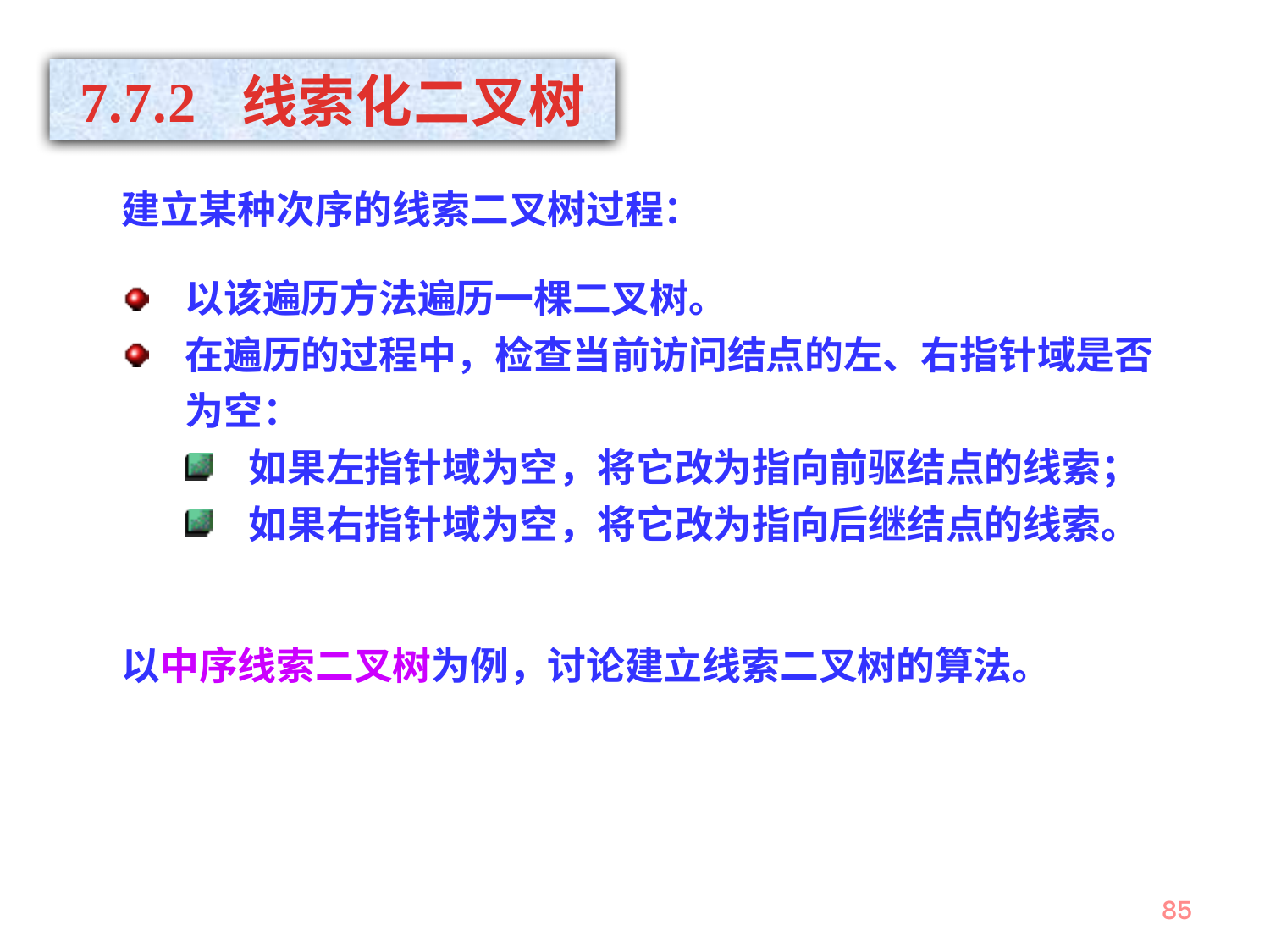

7.7.2  线索化二叉树
建立某种次序的线索二叉树过程：
以该遍历方法遍历一棵二叉树。
在遍历的过程中，检查当前访问结点的左、右指针域是否为空：
如果左指针域为空，将它改为指向前驱结点的线索；
如果右指针域为空，将它改为指向后继结点的线索。
以中序线索二叉树为例，讨论建立线索二叉树的算法。
85